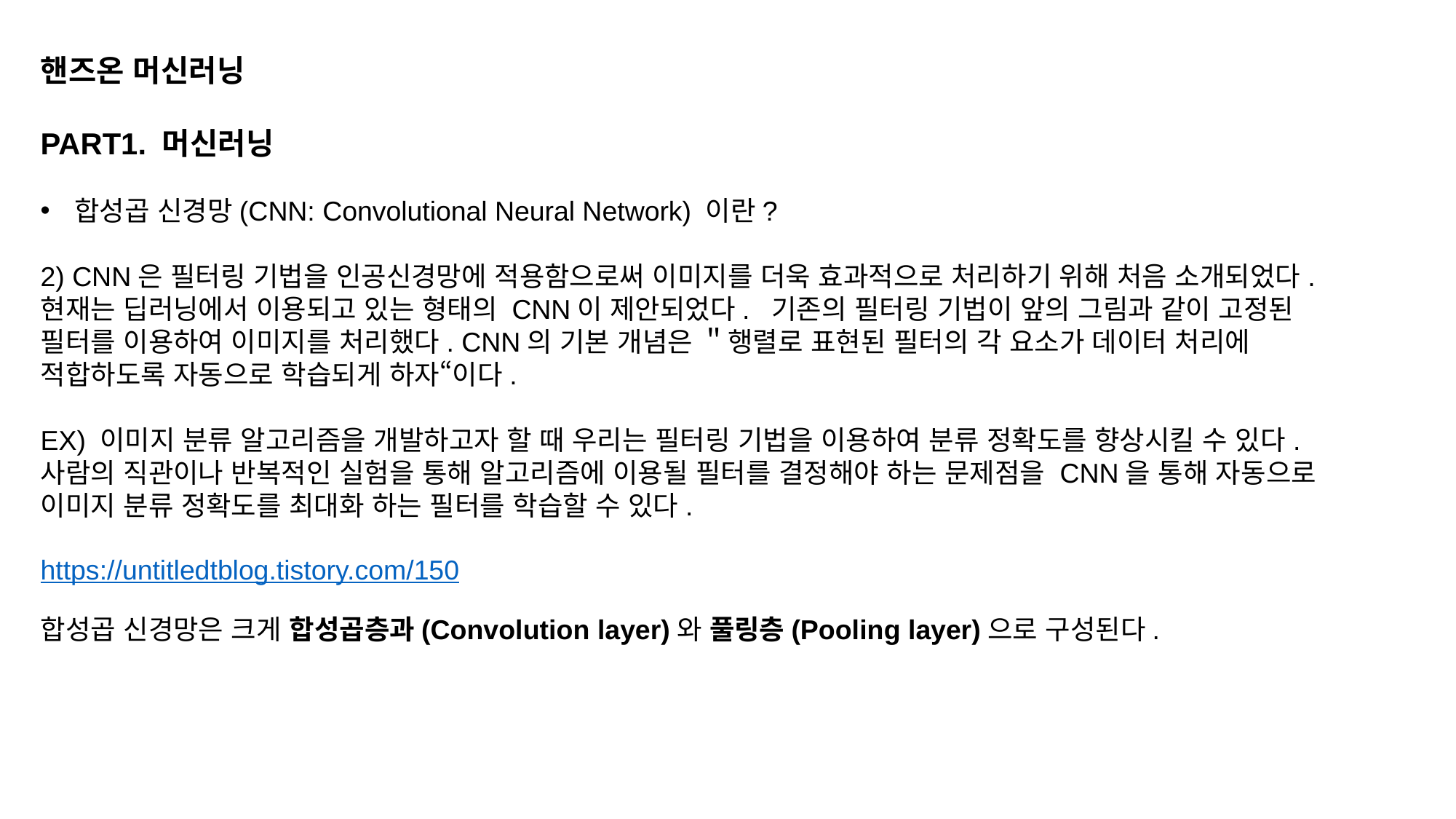

핸즈온 머신러닝

PART1. 머신러닝

합성곱 신경망(CNN: Convolutional Neural Network) 이란?

2) CNN은 필터링 기법을 인공신경망에 적용함으로써 이미지를 더욱 효과적으로 처리하기 위해 처음 소개되었다.
현재는 딥러닝에서 이용되고 있는 형태의 CNN이 제안되었다.  기존의 필터링 기법이 앞의 그림과 같이 고정된
필터를 이용하여 이미지를 처리했다. CNN의 기본 개념은 ＂행렬로 표현된 필터의 각 요소가 데이터 처리에
적합하도록 자동으로 학습되게 하자“이다.

EX) 이미지 분류 알고리즘을 개발하고자 할 때 우리는 필터링 기법을 이용하여 분류 정확도를 향상시킬 수 있다.
사람의 직관이나 반복적인 실험을 통해 알고리즘에 이용될 필터를 결정해야 하는 문제점을 CNN을 통해 자동으로
이미지 분류 정확도를 최대화 하는 필터를 학습할 수 있다.
https://untitledtblog.tistory.com/150
합성곱 신경망은 크게 합성곱층과(Convolution layer)와 풀링층(Pooling layer)으로 구성된다.